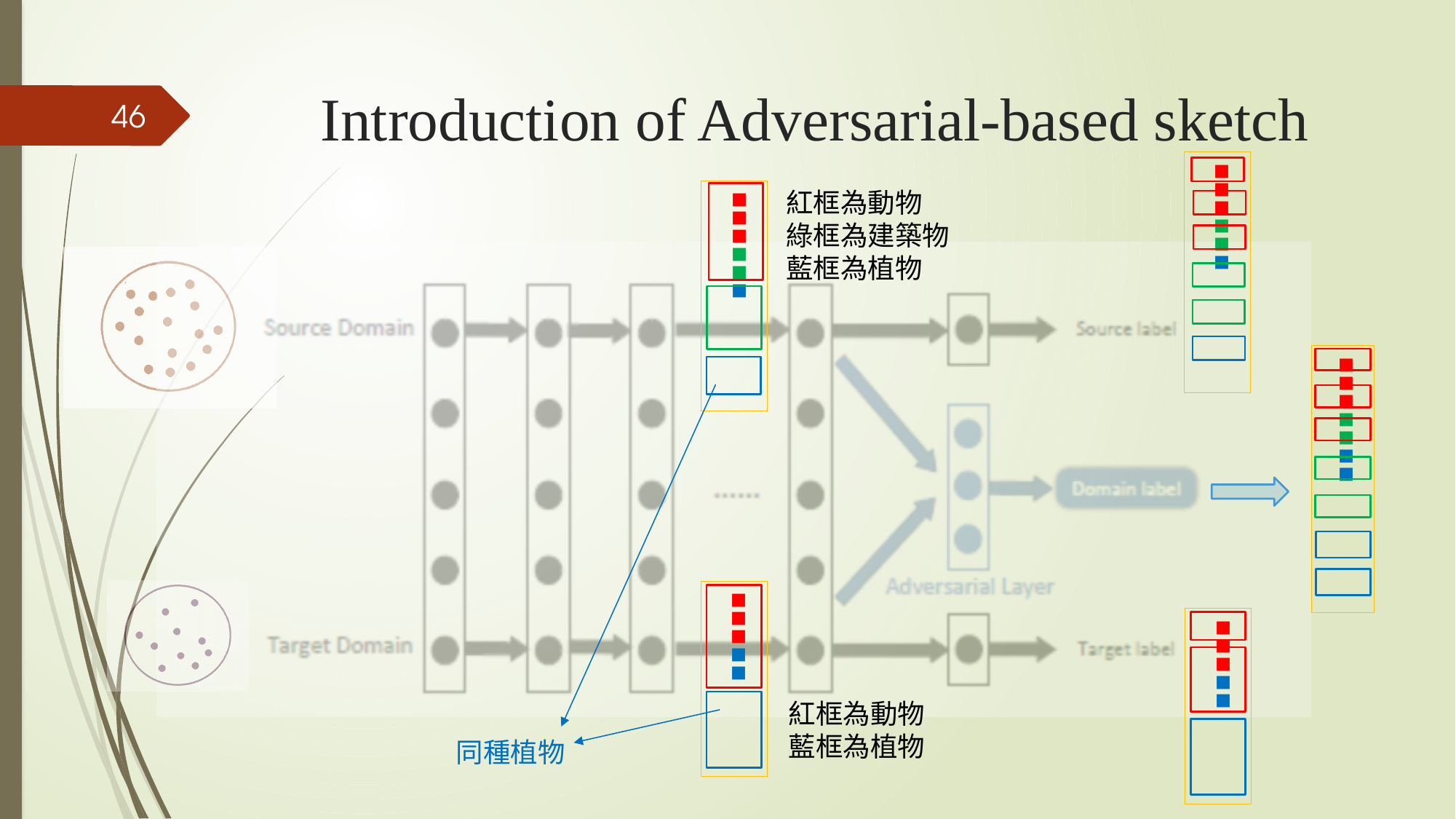

# Introduction of Adversarial-based sketch
46
￭￭￭￭￭￭

￭￭￭￭￭￭

紅框為動物
綠框為建築物
藍框為植物

￭￭￭￭￭￭￭

￭￭￭￭￭

￭￭￭￭￭

紅框為動物
藍框為植物
同種植物